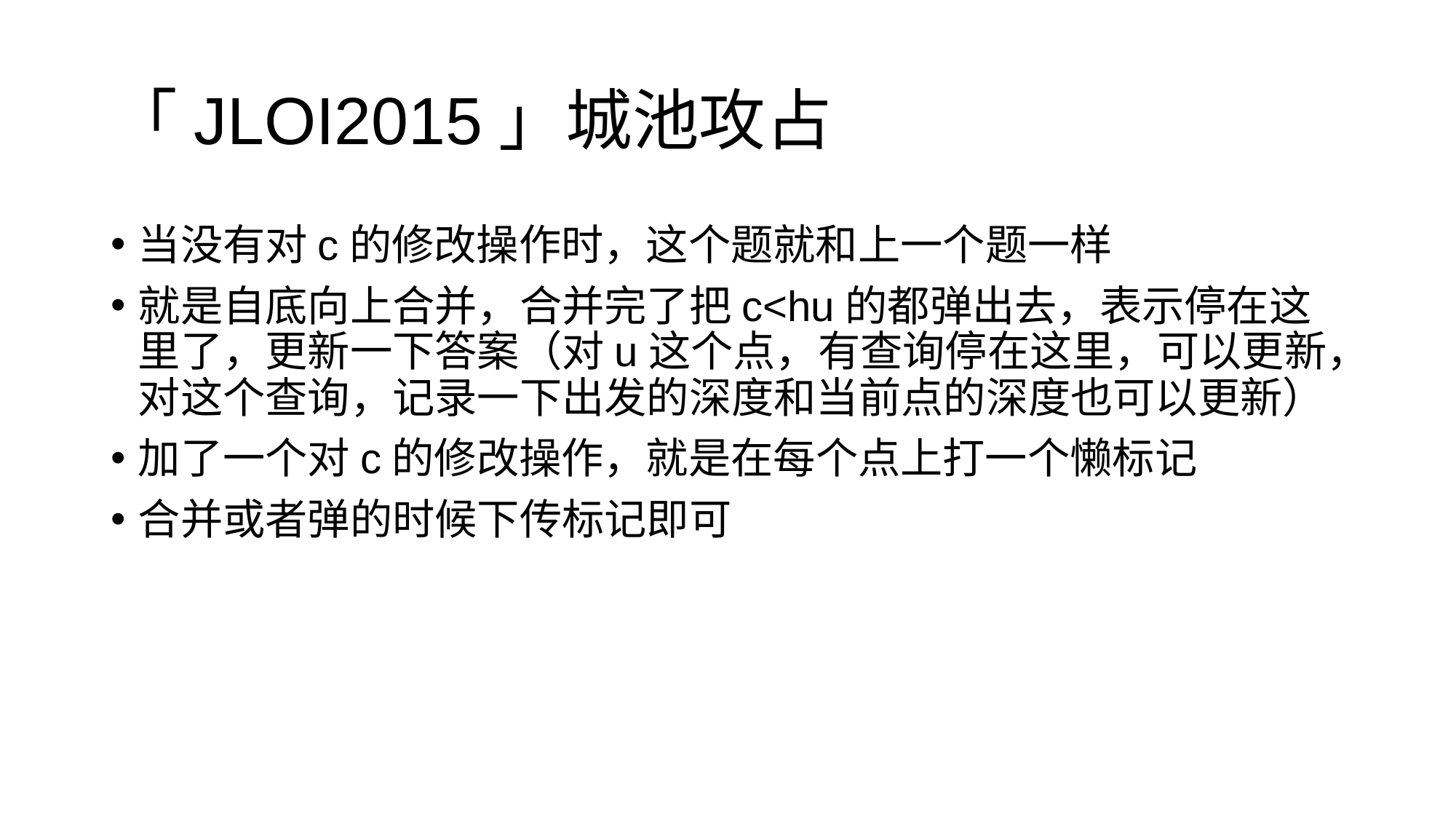

# 「JLOI2015」城池攻占
当没有对c的修改操作时，这个题就和上一个题一样
就是自底向上合并，合并完了把c<hu的都弹出去，表示停在这里了，更新一下答案（对u这个点，有查询停在这里，可以更新，对这个查询，记录一下出发的深度和当前点的深度也可以更新）
加了一个对c的修改操作，就是在每个点上打一个懒标记
合并或者弹的时候下传标记即可